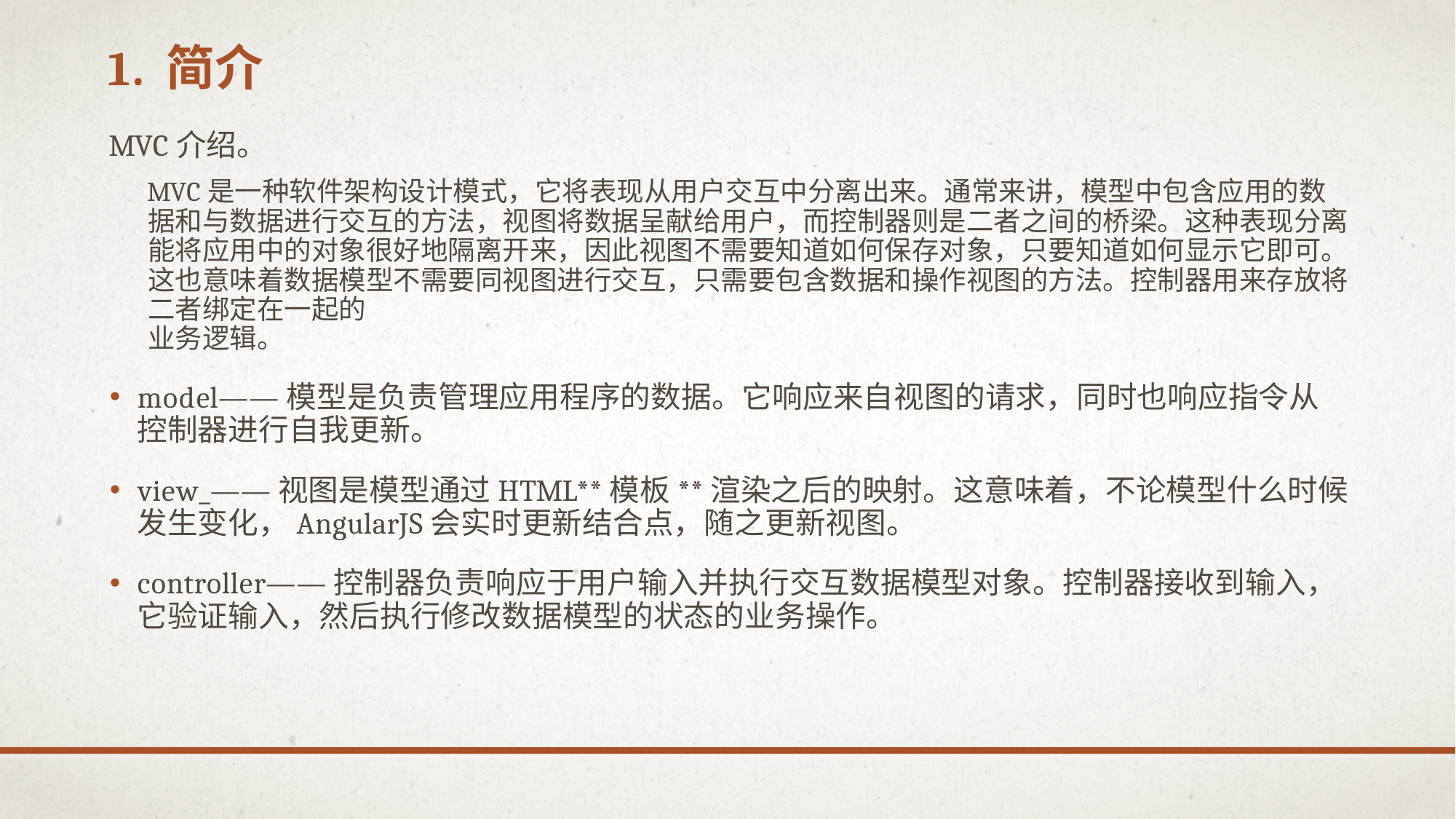

# 1. 简介
MVC介绍。
MVC是一种软件架构设计模式，它将表现从用户交互中分离出来。通常来讲，模型中包含应用的数据和与数据进行交互的方法，视图将数据呈献给用户，而控制器则是二者之间的桥梁。这种表现分离能将应用中的对象很好地隔离开来，因此视图不需要知道如何保存对象，只要知道如何显示它即可。这也意味着数据模型不需要同视图进行交互，只需要包含数据和操作视图的方法。控制器用来存放将二者绑定在一起的
业务逻辑。
model——模型是负责管理应用程序的数据。它响应来自视图的请求，同时也响应指令从控制器进行自我更新。
view_——视图是模型通过HTML**模板**渲染之后的映射。这意味着，不论模型什么时候发生变化，AngularJS会实时更新结合点，随之更新视图。
controller——控制器负责响应于用户输入并执行交互数据模型对象。控制器接收到输入，它验证输入，然后执行修改数据模型的状态的业务操作。